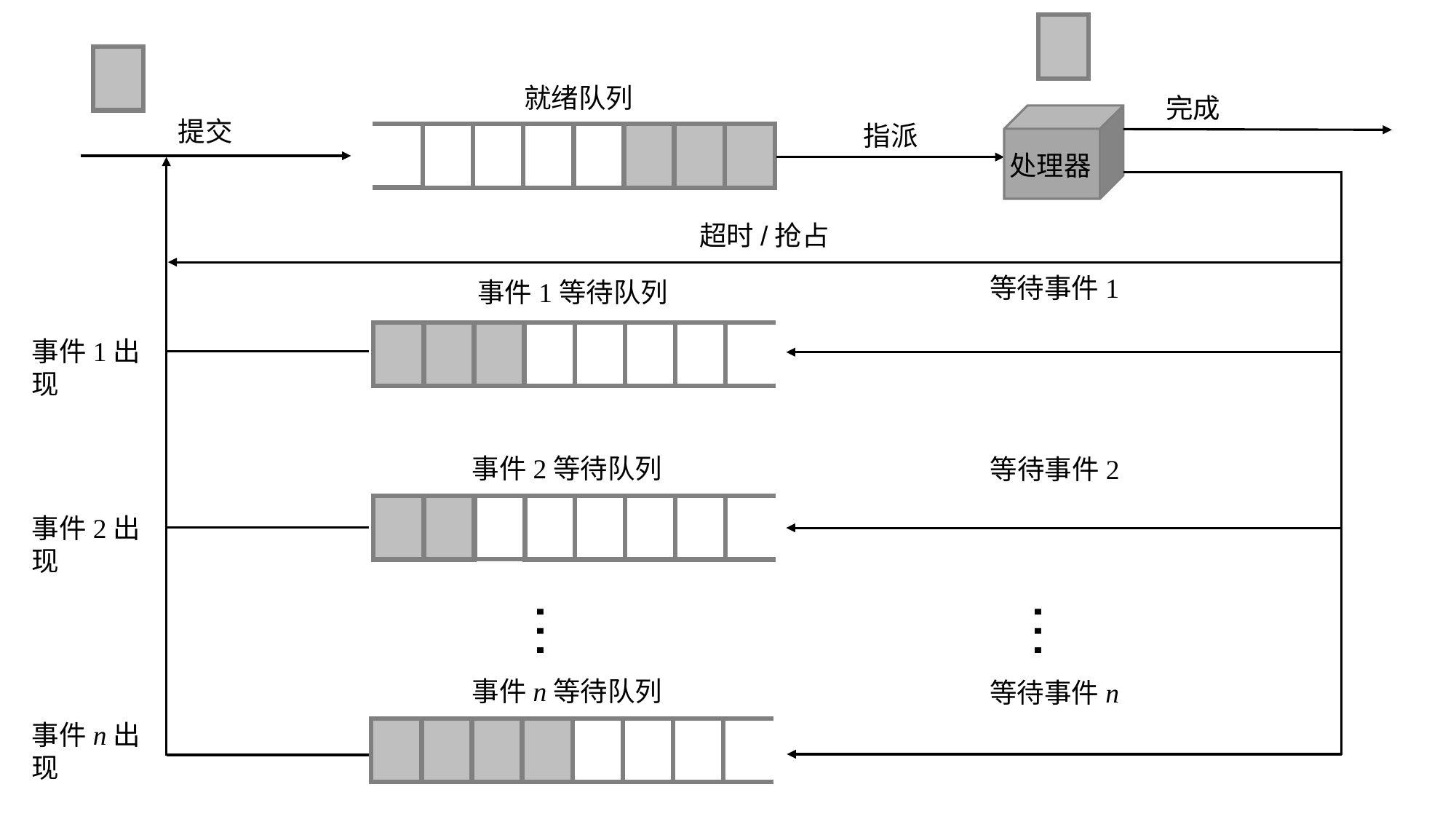

就绪队列
完成

提交
指派

处理器
超时/抢占
等待事件1
事件1等待队列

事件1出现
事件2等待队列
等待事件2

事件2出现
…
…
事件n等待队列
等待事件n
事件n出现